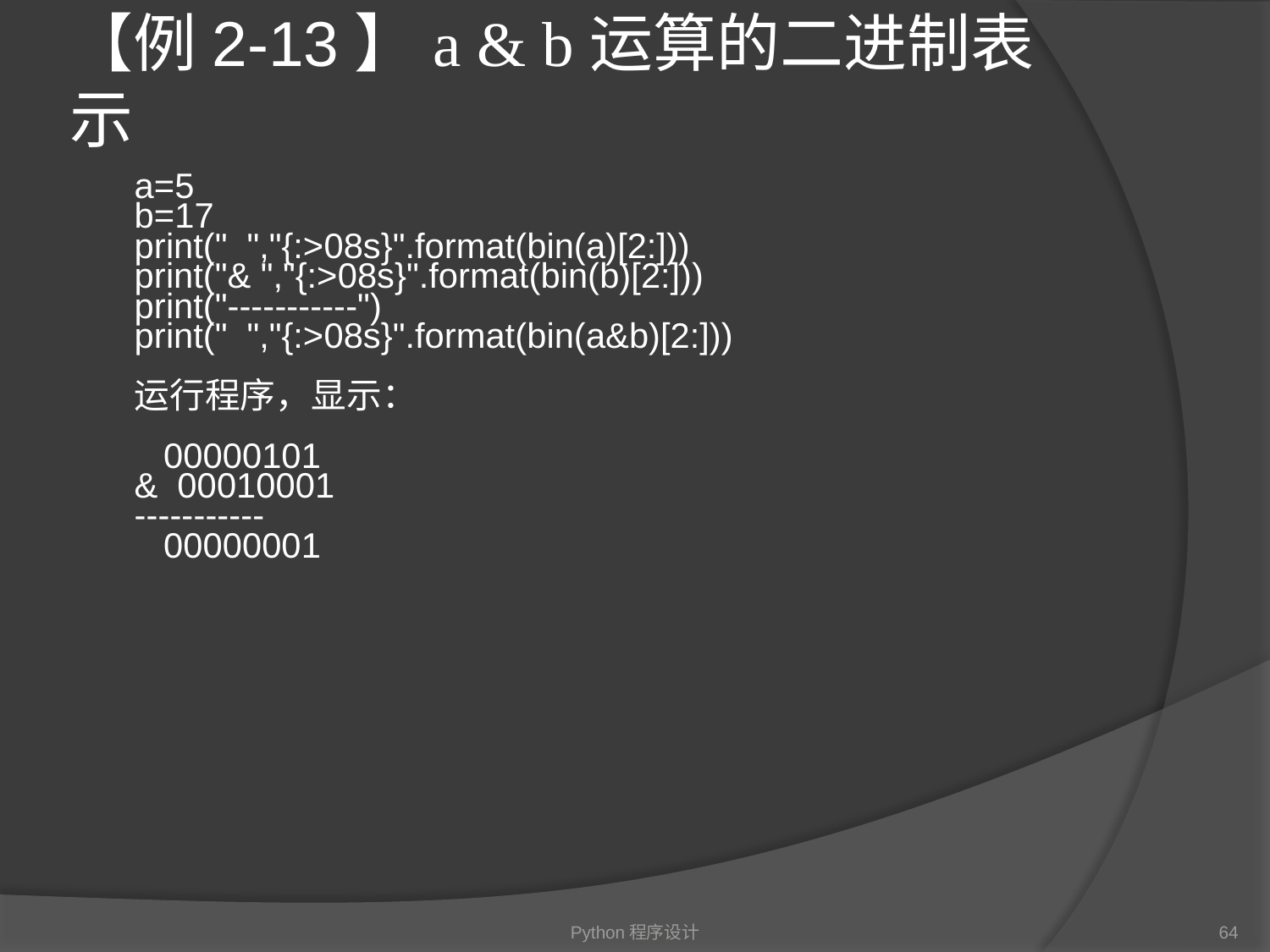

# 【例2-13】a & b运算的二进制表示

a=5
b=17
print("  ","{:>08s}".format(bin(a)[2:]))
print("& ","{:>08s}".format(bin(b)[2:]))
print("-----------")
print("  ","{:>08s}".format(bin(a&b)[2:]))

运行程序，显示：

   00000101
&  00010001
-----------
   00000001

Python程序设计
64